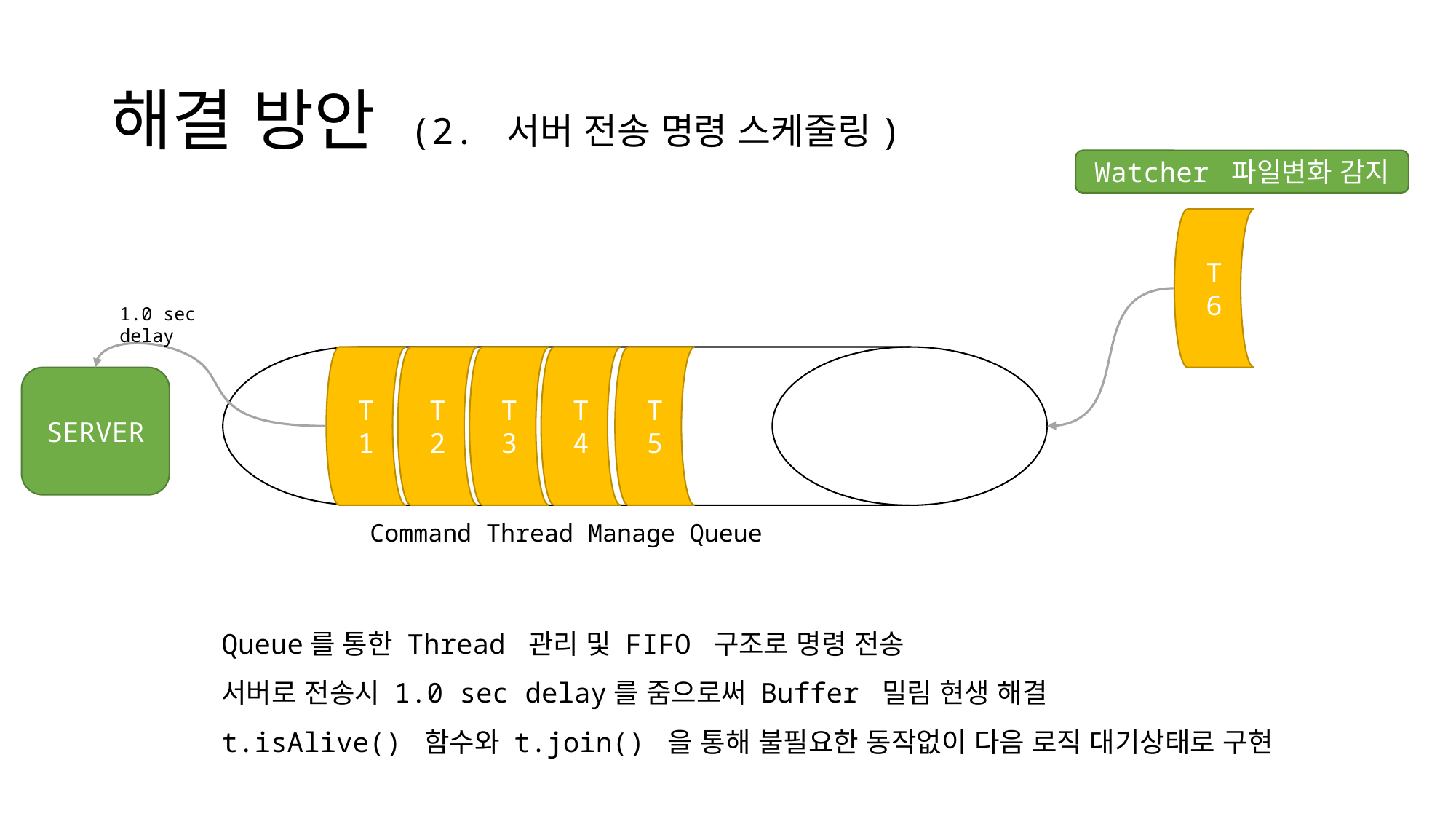

# 해결 방안 (2. 서버 전송 명령 스케줄링)
Watcher 파일변화 감지
T6
1.0 sec delay
T4
T5
T2
T3
T1

SERVER
Command Thread Manage Queue
Queue를 통한 Thread 관리 및 FIFO 구조로 명령 전송
서버로 전송시 1.0 sec delay를 줌으로써 Buffer 밀림 현생 해결
t.isAlive() 함수와 t.join() 을 통해 불필요한 동작없이 다음 로직 대기상태로 구현